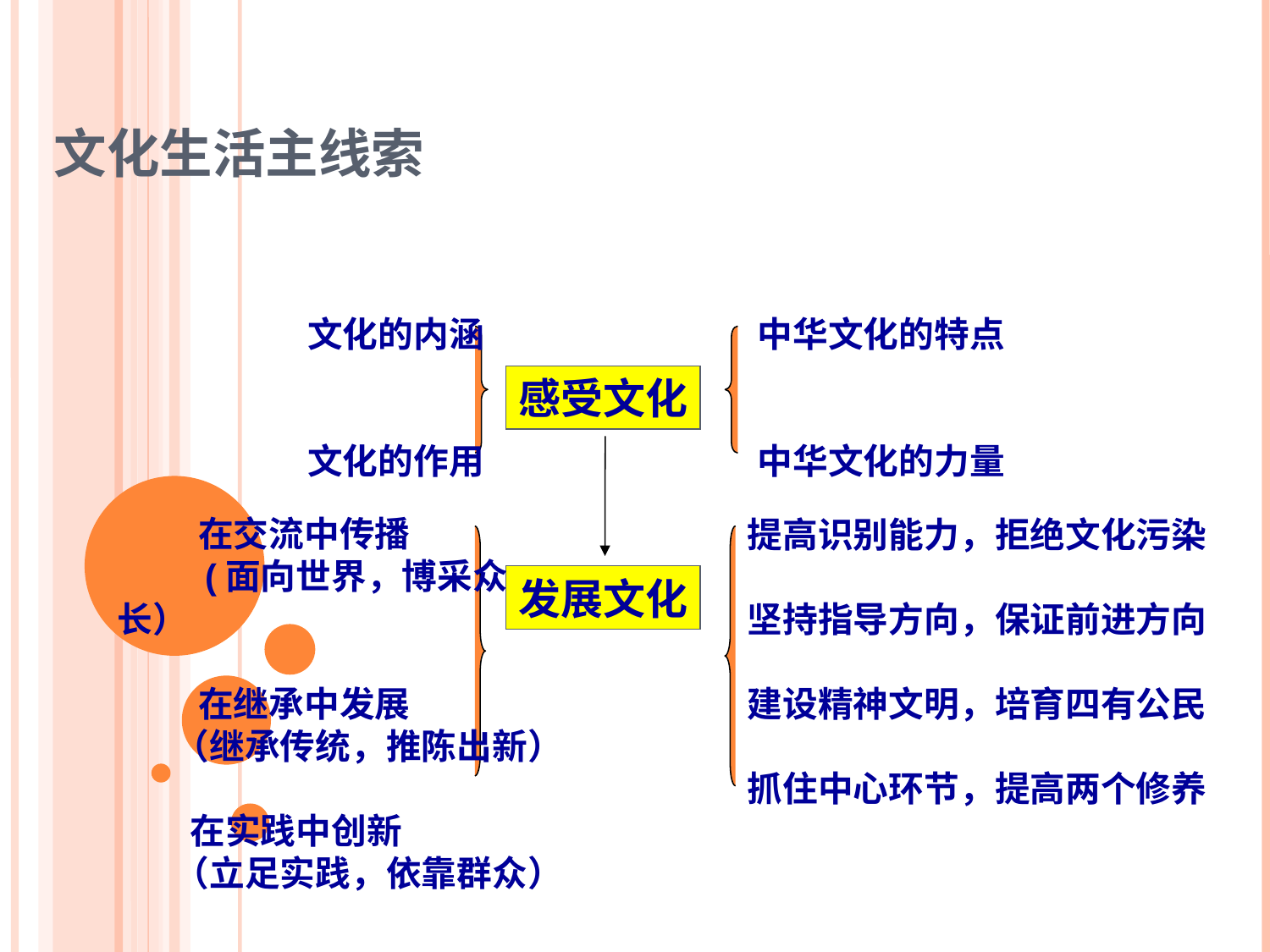

文化生活主线索
文化的内涵

文化的作用
中华文化的特点

中华文化的力量

感受文化

         在交流中传播
         (面向世界，博采众长）

         在继承中发展
      （继承传统，推陈出新）

        在实践中创新
      （立足实践，依靠群众）

提高识别能力，拒绝文化污染

坚持指导方向，保证前进方向

建设精神文明，培育四有公民

抓住中心环节，提高两个修养

发展文化